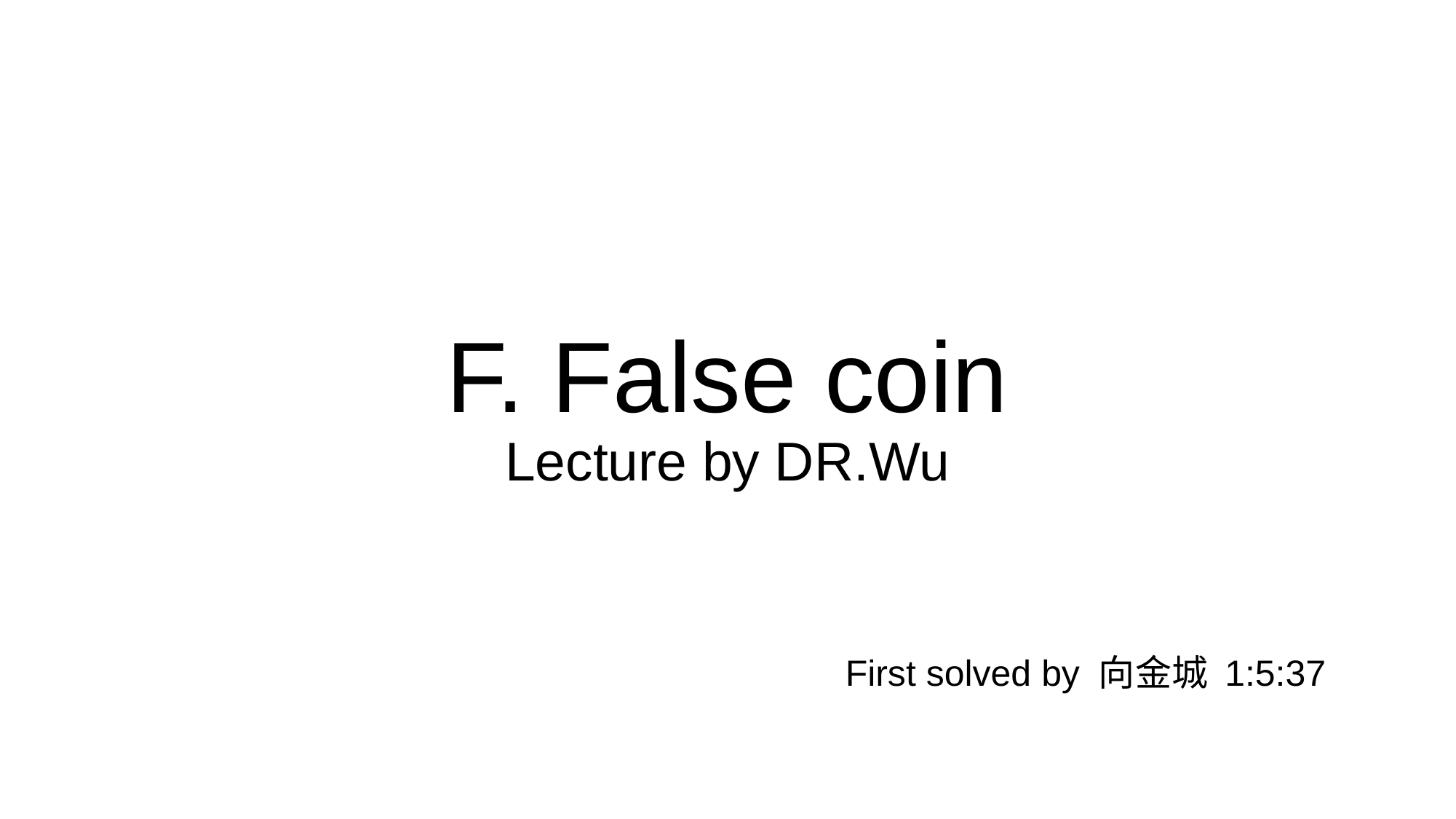

F. False coin
Lecture by DR.Wu
First solved by 向金城 1:5:37